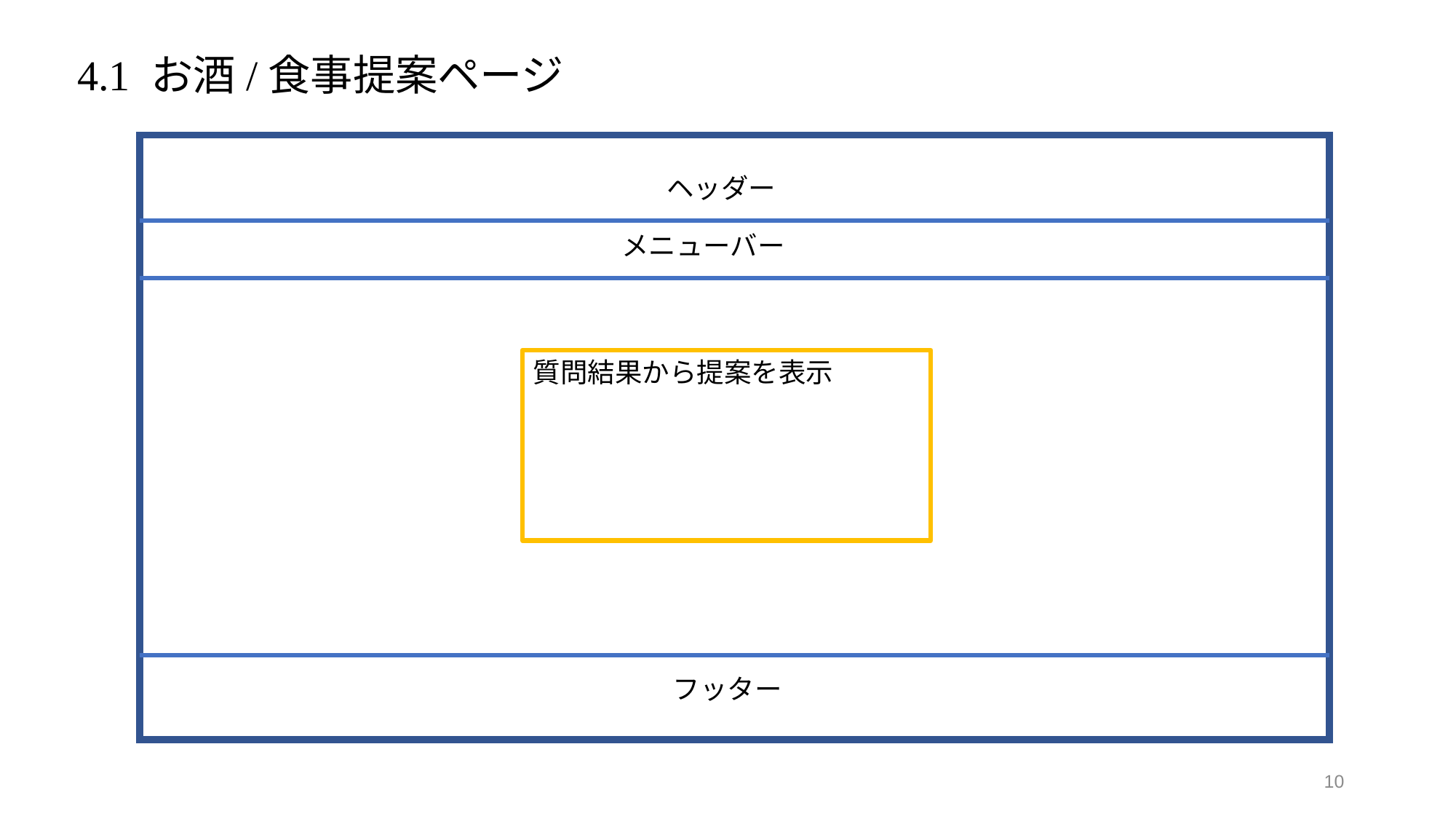

4.1 お酒/食事提案ページ

ヘッダー
メニューバー
質問結果から提案を表示
フッター
10